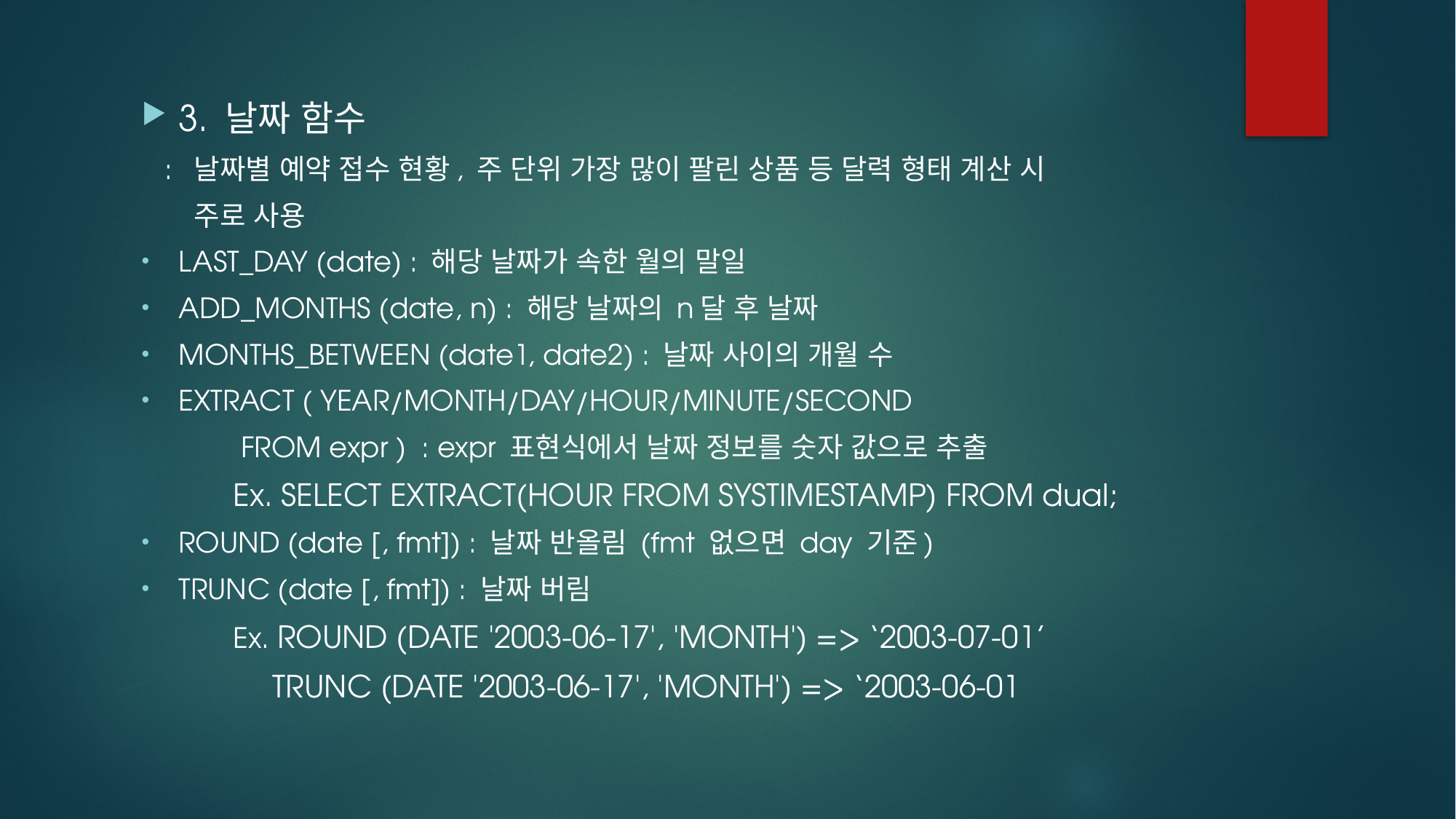

3. 날짜 함수
   :  날짜별 예약 접수 현황, 주 단위 가장 많이 팔린 상품 등 달력 형태 계산 시
      주로 사용
LAST_DAY (date) : 해당 날짜가 속한 월의 말일
ADD_MONTHS (date, n) : 해당 날짜의 n달 후 날짜
MONTHS_BETWEEN (date1, date2) : 날짜 사이의 개월 수
EXTRACT ( YEAR/MONTH/DAY/HOUR/MINUTE/SECOND
		 FROM expr )  : expr 표현식에서 날짜 정보를 숫자 값으로 추출
	Ex. SELECT EXTRACT(HOUR FROM SYSTIMESTAMP) FROM dual;
ROUND (date [, fmt]) : 날짜 반올림 (fmt 없으면 day 기준)
TRUNC (date [, fmt]) : 날짜 버림
   	Ex. ROUND (DATE '2003-06-17', 'MONTH') => ‘2003-07-01’
	     TRUNC (DATE '2003-06-17', 'MONTH') => ‘2003-06-01